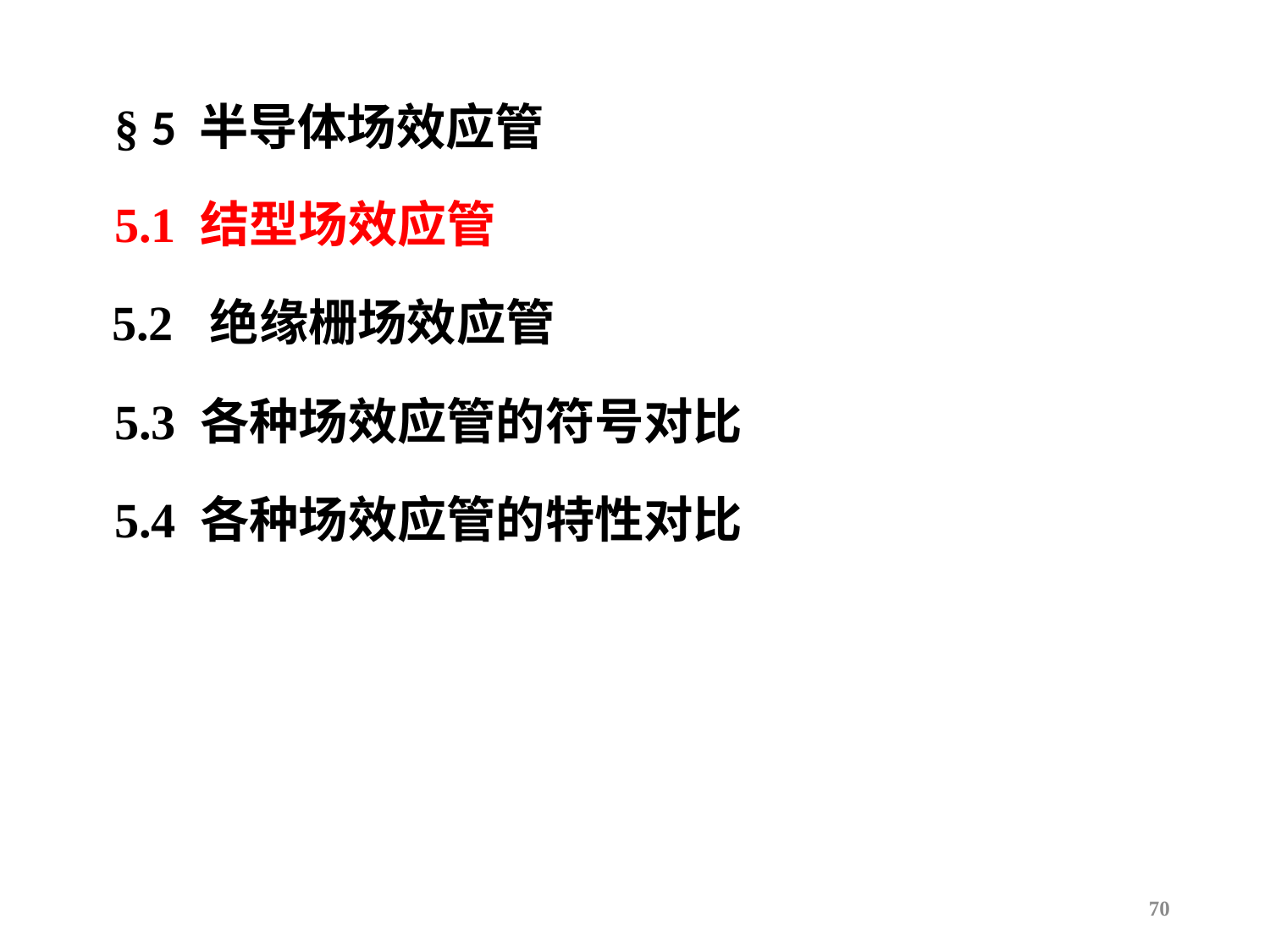

§ 5 半导体场效应管
5.1 结型场效应管
5.2  绝缘栅场效应管
5.3 各种场效应管的符号对比
5.4 各种场效应管的特性对比
70